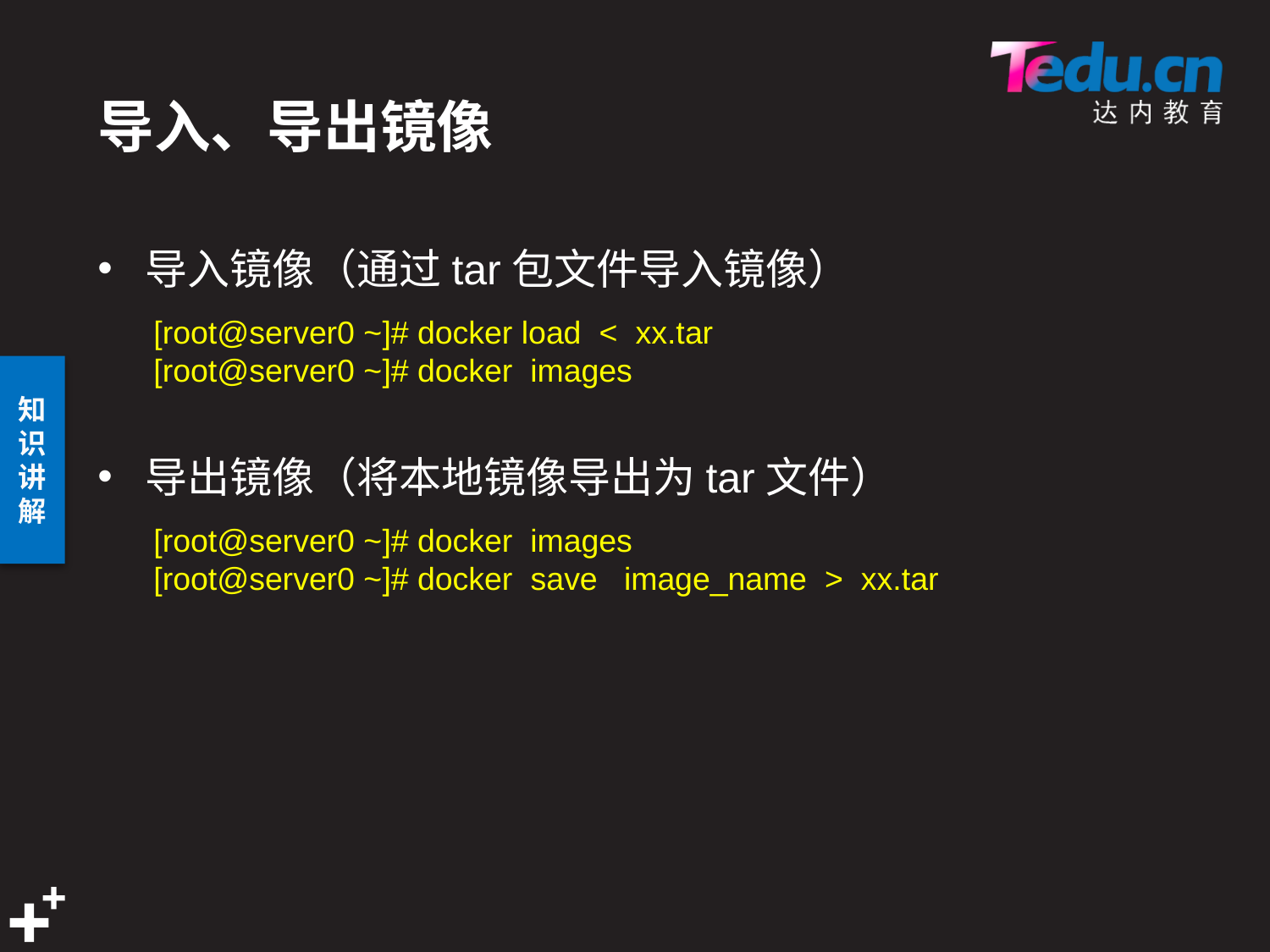

# 导入、导出镜像
导入镜像（通过tar包文件导入镜像）

导出镜像（将本地镜像导出为tar文件）

[root@server0 ~]# docker load  <  xx.tar
[root@server0 ~]# docker  images
[root@server0 ~]# docker  images
[root@server0 ~]# docker  save   image_name  >  xx.tar